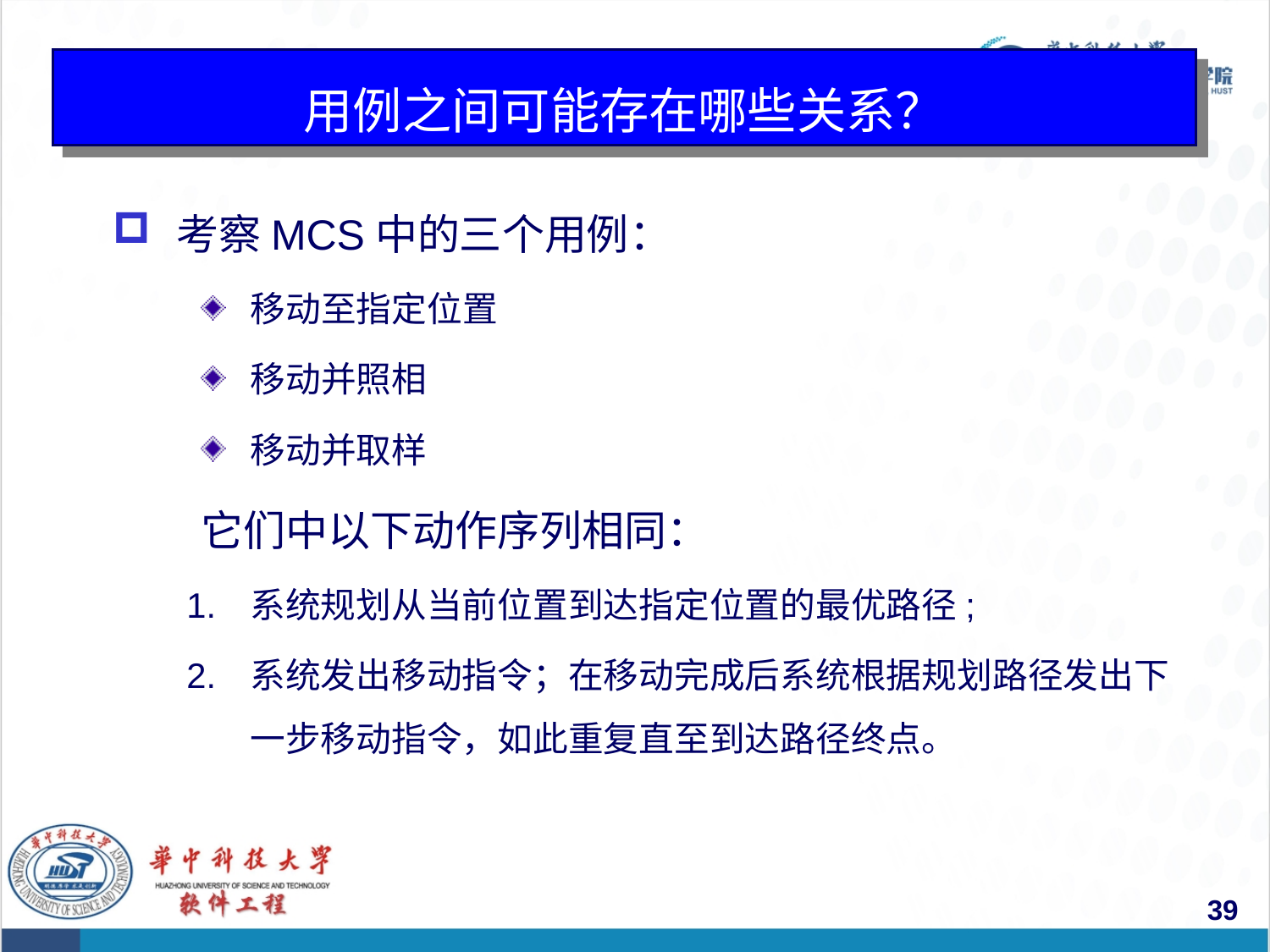

# 用例之间可能存在哪些关系？
考察MCS中的三个用例：
移动至指定位置
移动并照相
移动并取样
它们中以下动作序列相同：
系统规划从当前位置到达指定位置的最优路径;
系统发出移动指令；在移动完成后系统根据规划路径发出下一步移动指令，如此重复直至到达路径终点。
39